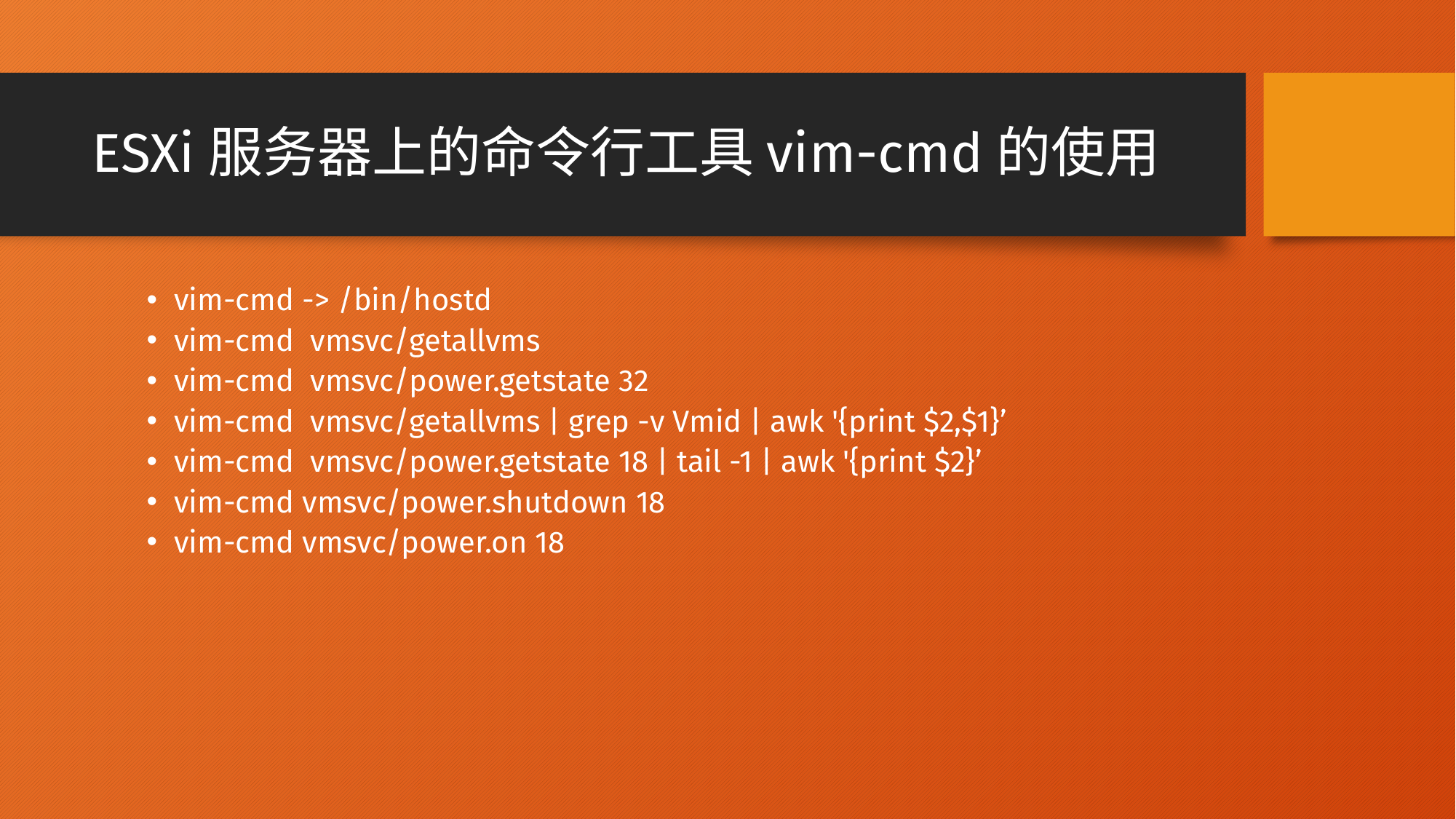

# ESXi服务器上的命令行工具vim-cmd的使用
vim-cmd -> /bin/hostd
vim-cmd  vmsvc/getallvms
vim-cmd  vmsvc/power.getstate 32
vim-cmd  vmsvc/getallvms | grep -v Vmid | awk '{print $2,$1}’
vim-cmd  vmsvc/power.getstate 18 | tail -1 | awk '{print $2}’
vim-cmd vmsvc/power.shutdown 18
vim-cmd vmsvc/power.on 18